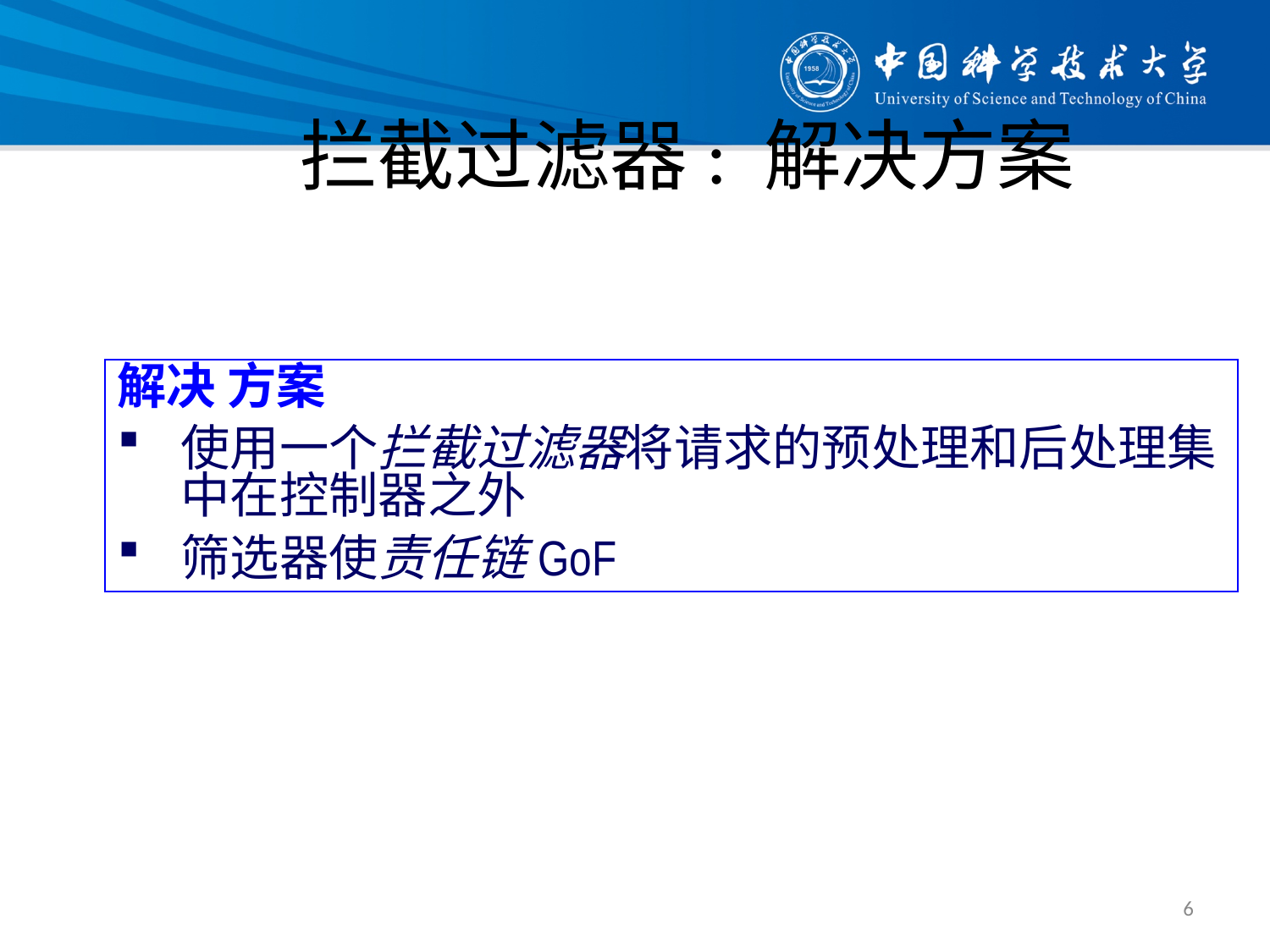

# 拦截过滤器: 解决方案
解决 方案
使用一个拦截过滤器将请求的预处理和后处理集中在控制器之外
筛选器使责任链GoF
6